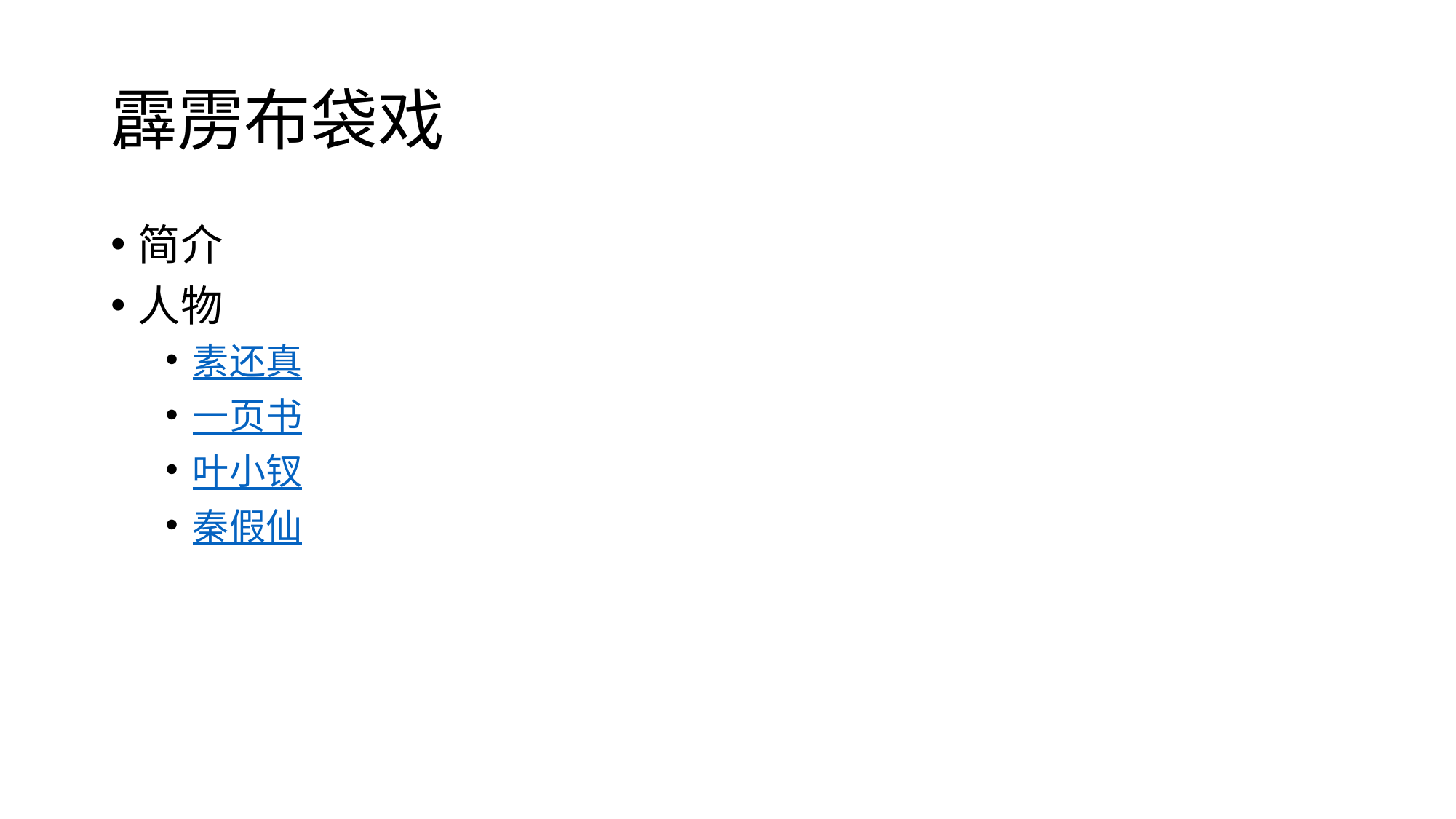

# 霹雳布袋戏
简介
人物
素还真
一页书
叶小钗
秦假仙